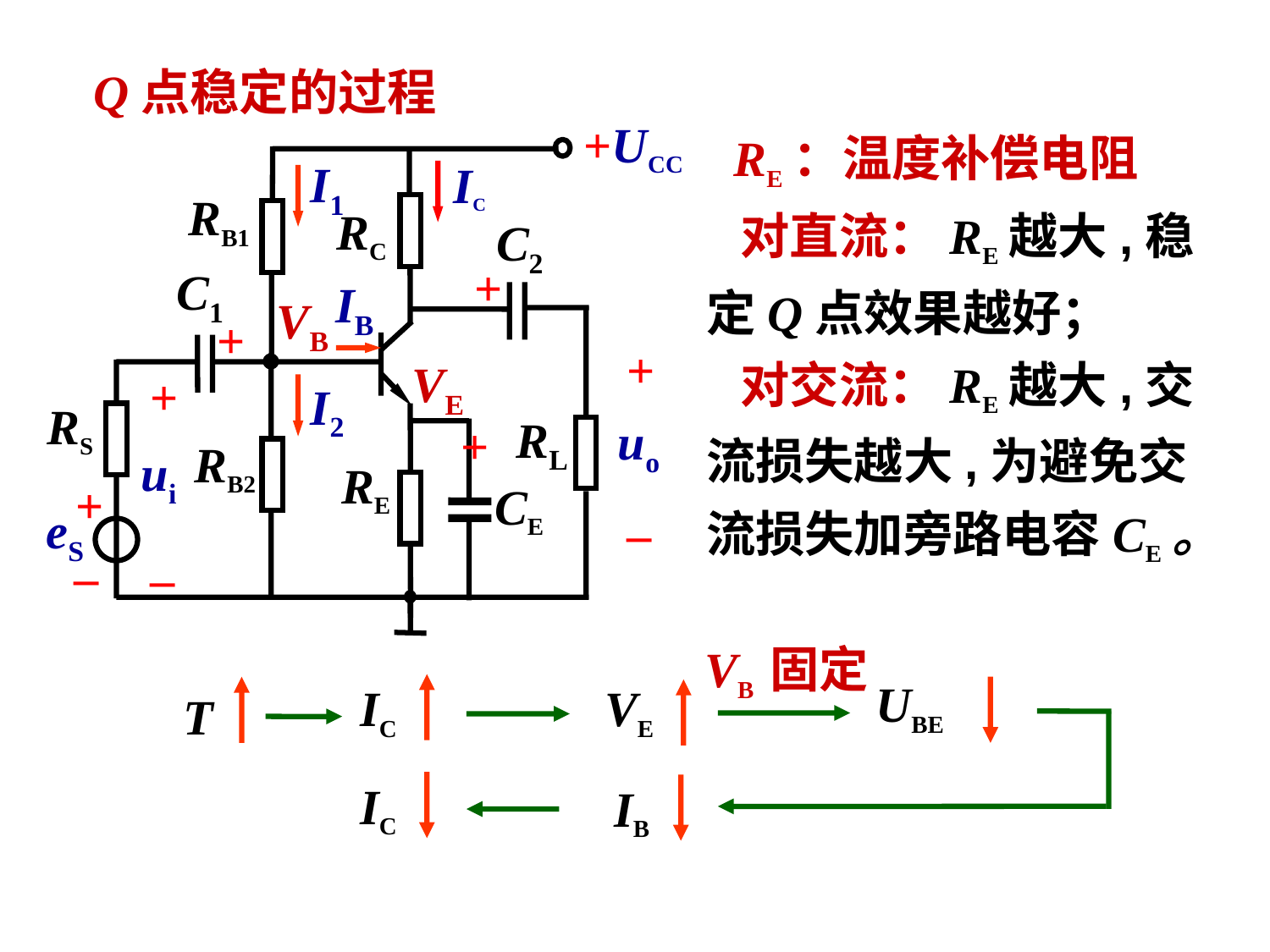

Q点稳定的过程
+UCC

IC

I1

RB1

RC

C2
+
C1

IB

+

+

+

I2

RS

RL
+
uo

RB2

ui
RE
+

CE

–
eS

–

–

  RE：温度补偿电阻
  对直流：RE越大,稳定Q点效果越好；
  对交流：RE越大,交流损失越大,为避免交流损失加旁路电容CE。
VB
VE
VB 固定
UBE

IC

VE

T

IC

IB